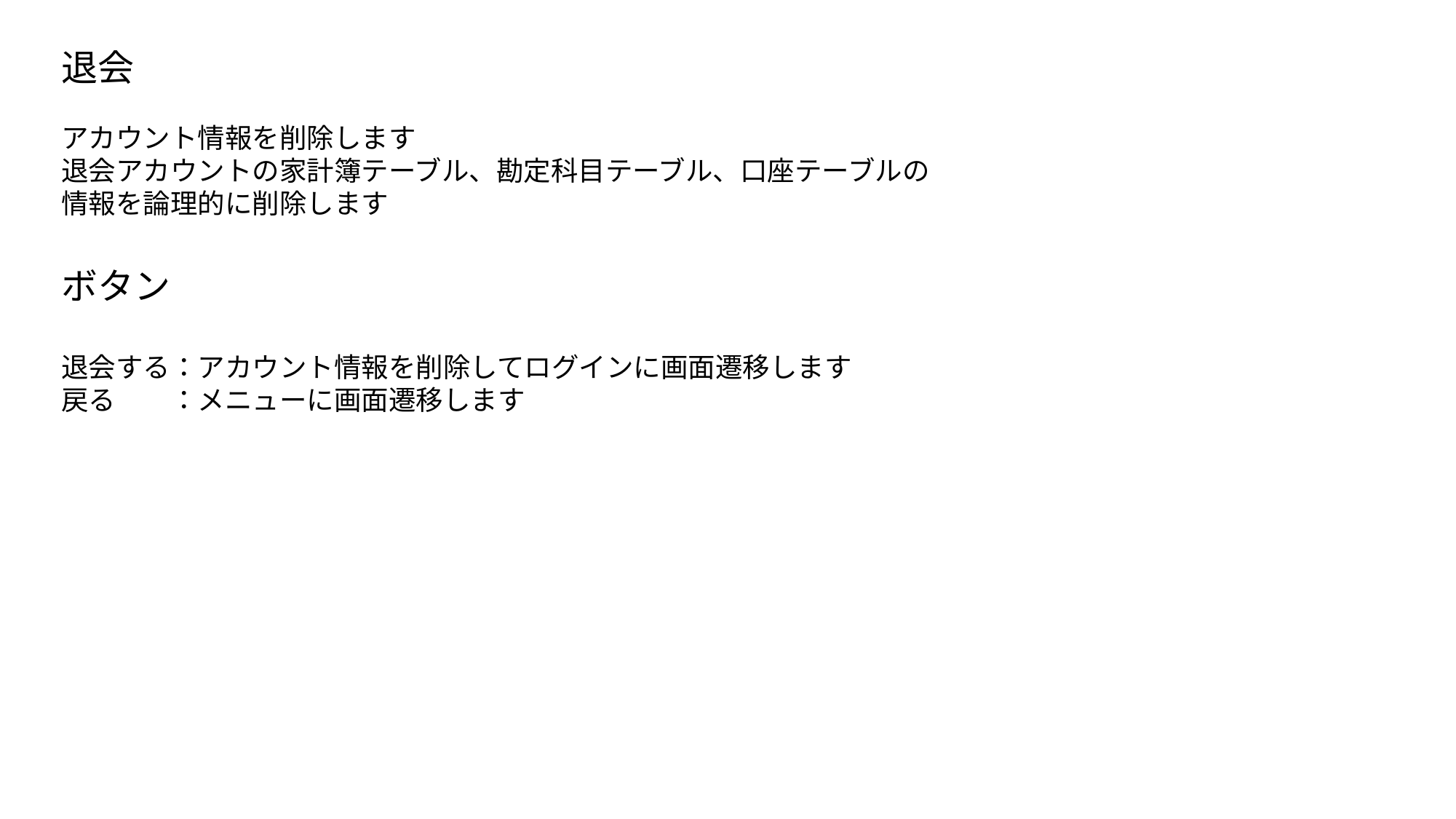

退会

アカウント情報を削除します
退会アカウントの家計簿テーブル、勘定科目テーブル、口座テーブルの
情報を論理的に削除します

ボタン

退会する：アカウント情報を削除してログインに画面遷移します
戻る　　：メニューに画面遷移します